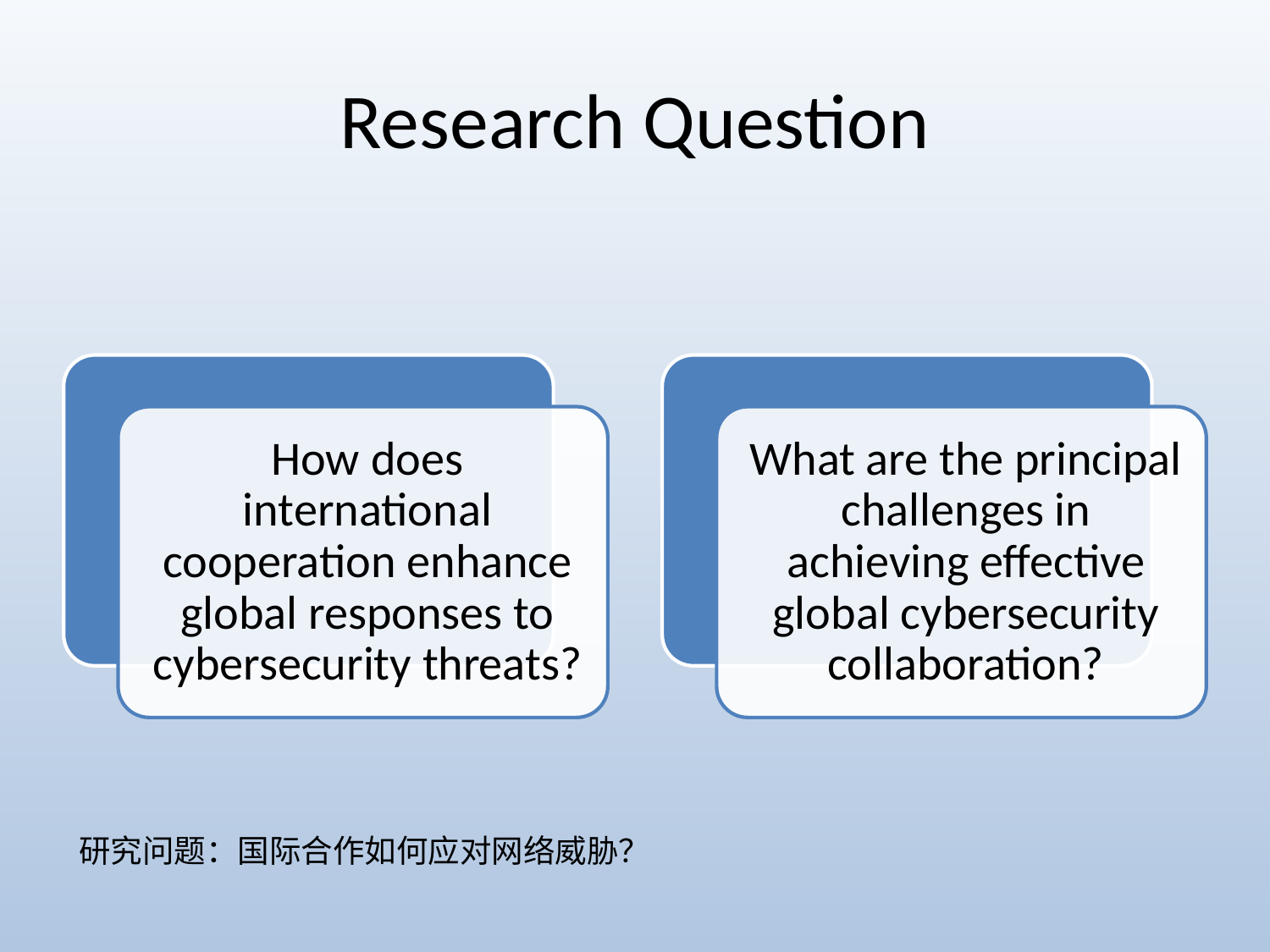

# Research Question
How does international cooperation enhance global responses to cybersecurity threats?
What are the principal challenges in achieving effective global cybersecurity collaboration?
研究问题：国际合作如何应对网络威胁？